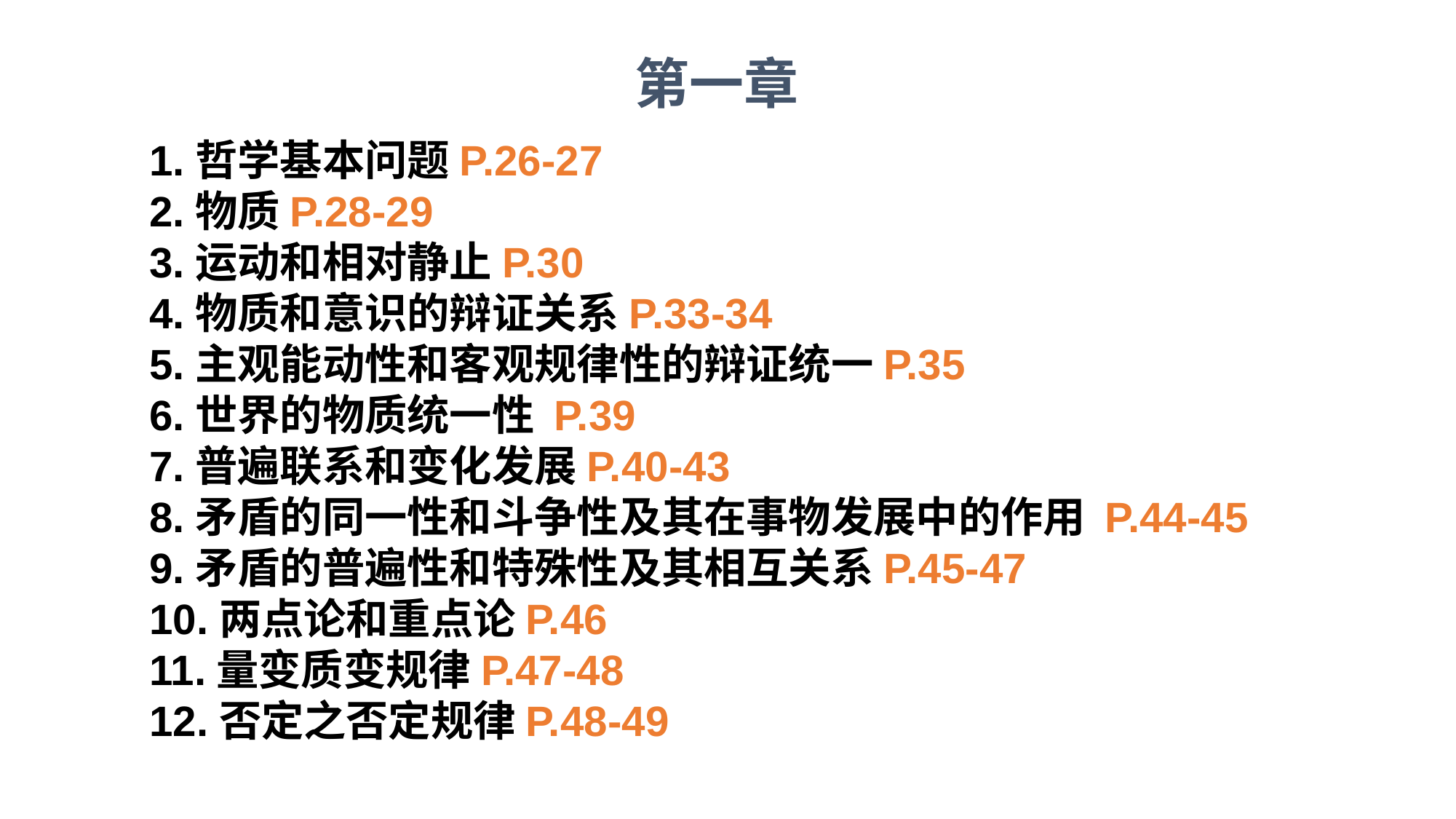

第一章
1.哲学基本问题P.26-27
2.物质P.28-29
3.运动和相对静止P.30
4.物质和意识的辩证关系P.33-34
5.主观能动性和客观规律性的辩证统一P.35
6.世界的物质统一性 P.39
7.普遍联系和变化发展P.40-43
8.矛盾的同一性和斗争性及其在事物发展中的作用 P.44-45
9.矛盾的普遍性和特殊性及其相互关系P.45-47
10.两点论和重点论P.46
11.量变质变规律P.47-48
12.否定之否定规律P.48-49